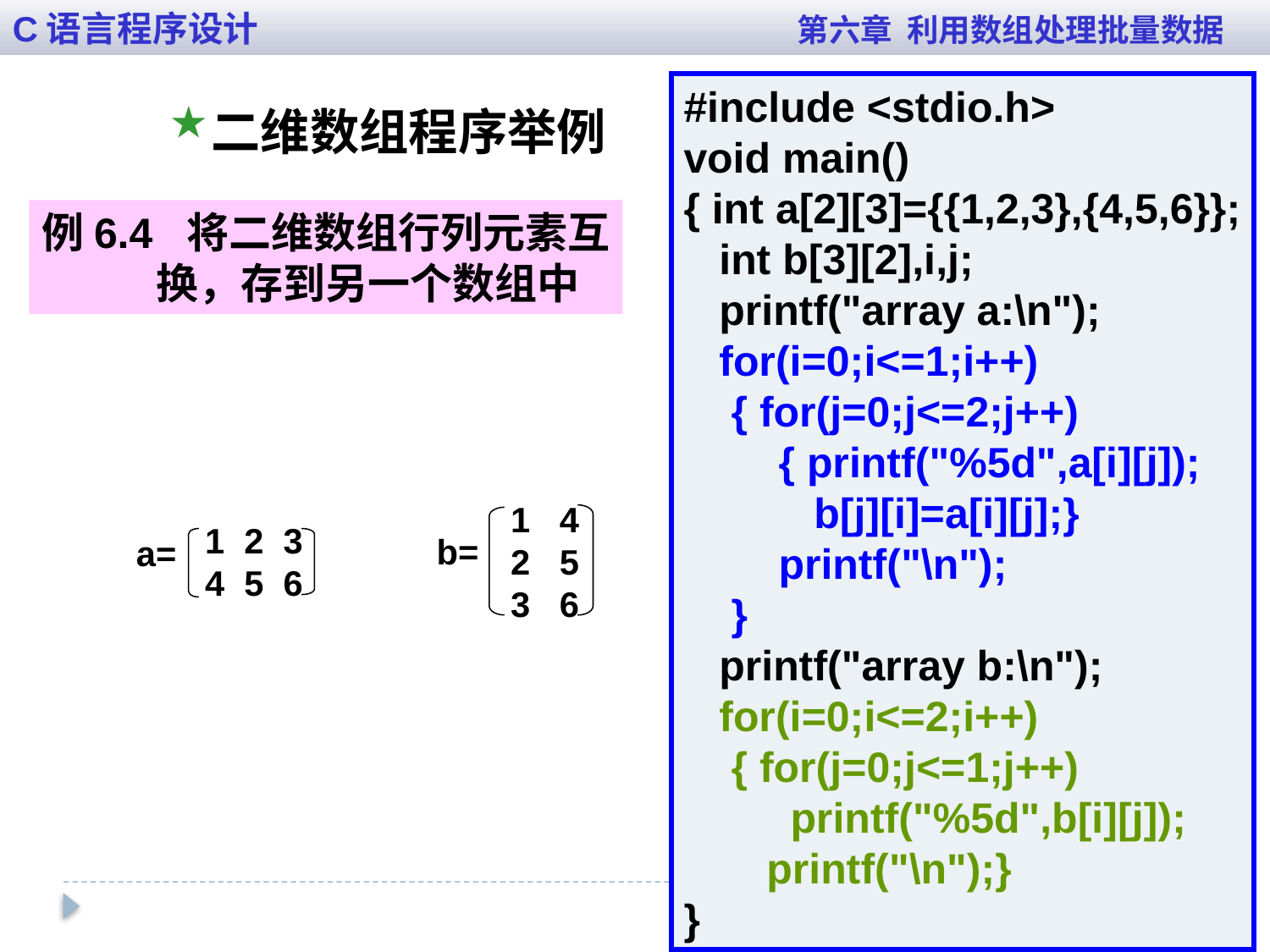

C语言程序设计                                                                   第六章  利用数组处理批量数据
#include <stdio.h>
void main()
{ int a[2][3]={{1,2,3},{4,5,6}};
   int b[3][2],i,j;
   printf("array a:\n");
   for(i=0;i<=1;i++)
    { for(j=0;j<=2;j++)
        { printf("%5d",a[i][j]);
           b[j][i]=a[i][j];}
        printf("\n");
    }
   printf("array b:\n");
   for(i=0;i<=2;i++)
    { for(j=0;j<=1;j++)
         printf("%5d",b[i][j]);
       printf("\n");}
}
二维数组程序举例
例6.4  将二维数组行列元素互
           换，存到另一个数组中
1   4
2   5
3   6

b=
1  2  3
4  5  6
a=